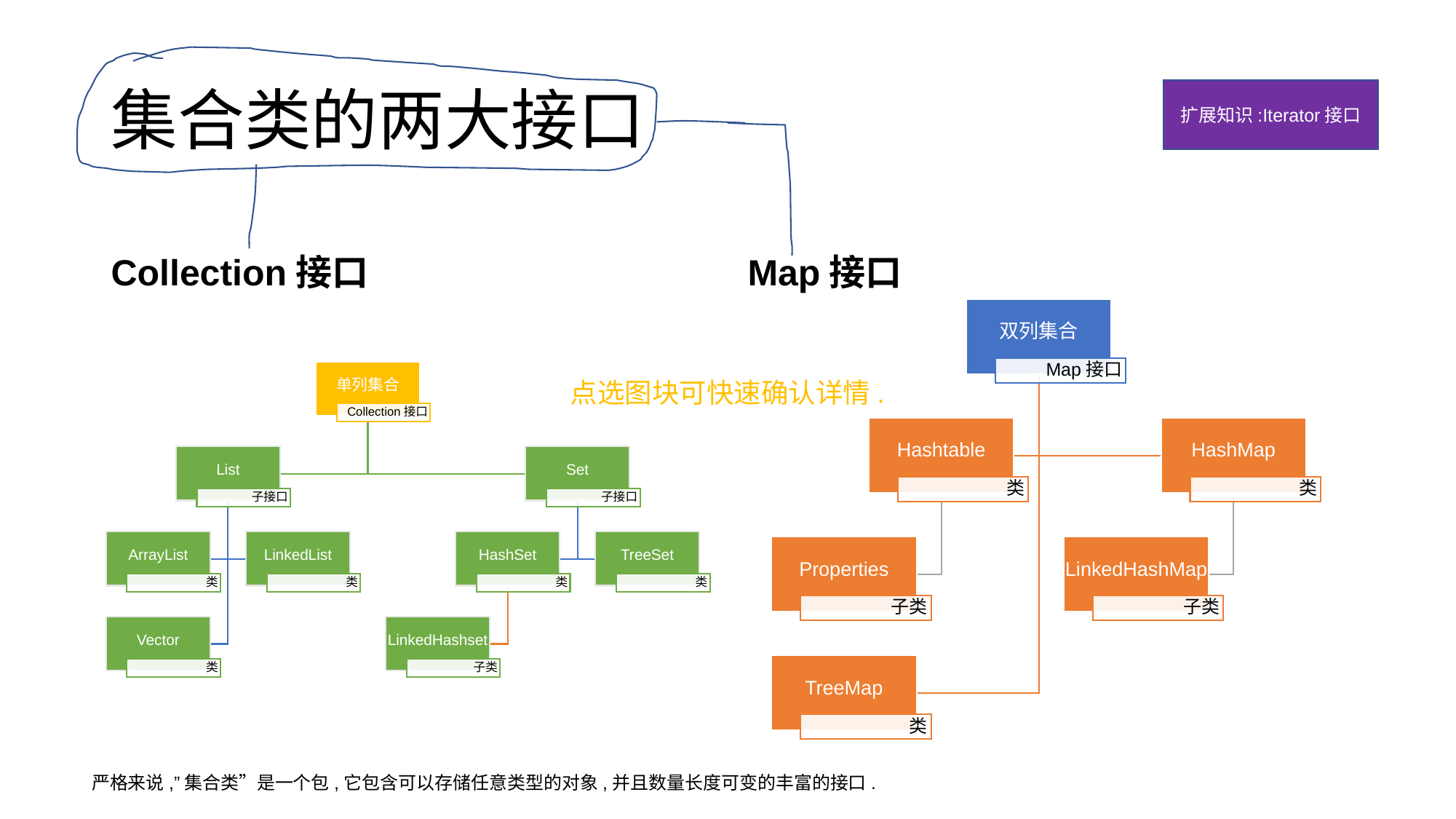

# 集合类的两大接口

扩展知识:Iterator接口

Collection接口
Map接口
单列集合
Collection接口
List
子接口
ArrayList
类
LinkedList
类
Vector
类
Set
子接口
HashSet
类
LinkedHashset
子类
TreeSet
类
双列集合
Map接口
Hashtable
类
Properties
子类
HashMap
类
LinkedHashMap
子类
TreeMap
类
点选图块可快速确认详情.
严格来说,”集合类”是一个包,它包含可以存储任意类型的对象,并且数量长度可变的丰富的接口.